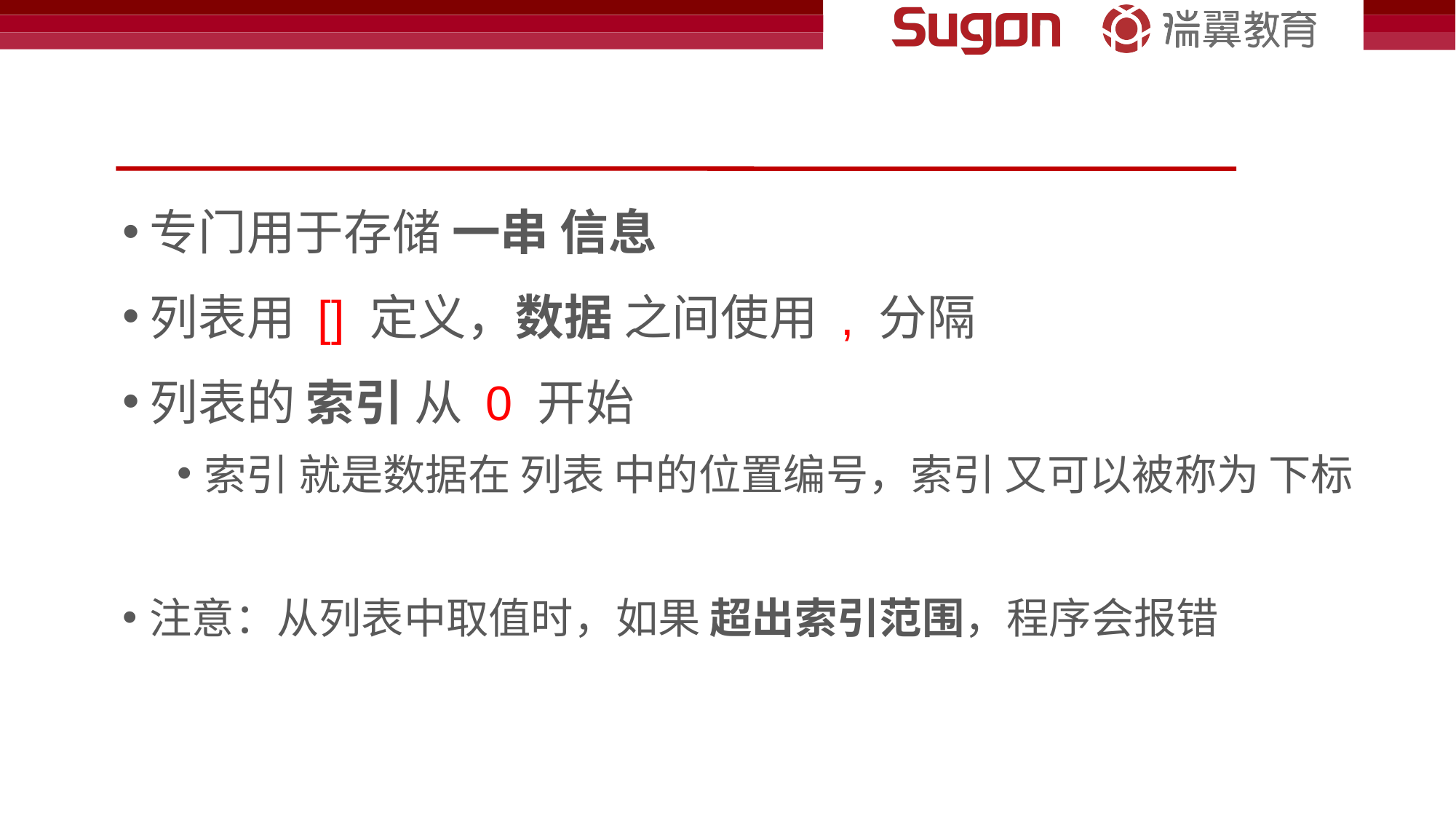

#
专门用于存储 一串 信息
列表用 [] 定义，数据 之间使用 , 分隔
列表的 索引 从 0 开始
索引 就是数据在 列表 中的位置编号，索引 又可以被称为 下标

注意：从列表中取值时，如果 超出索引范围，程序会报错